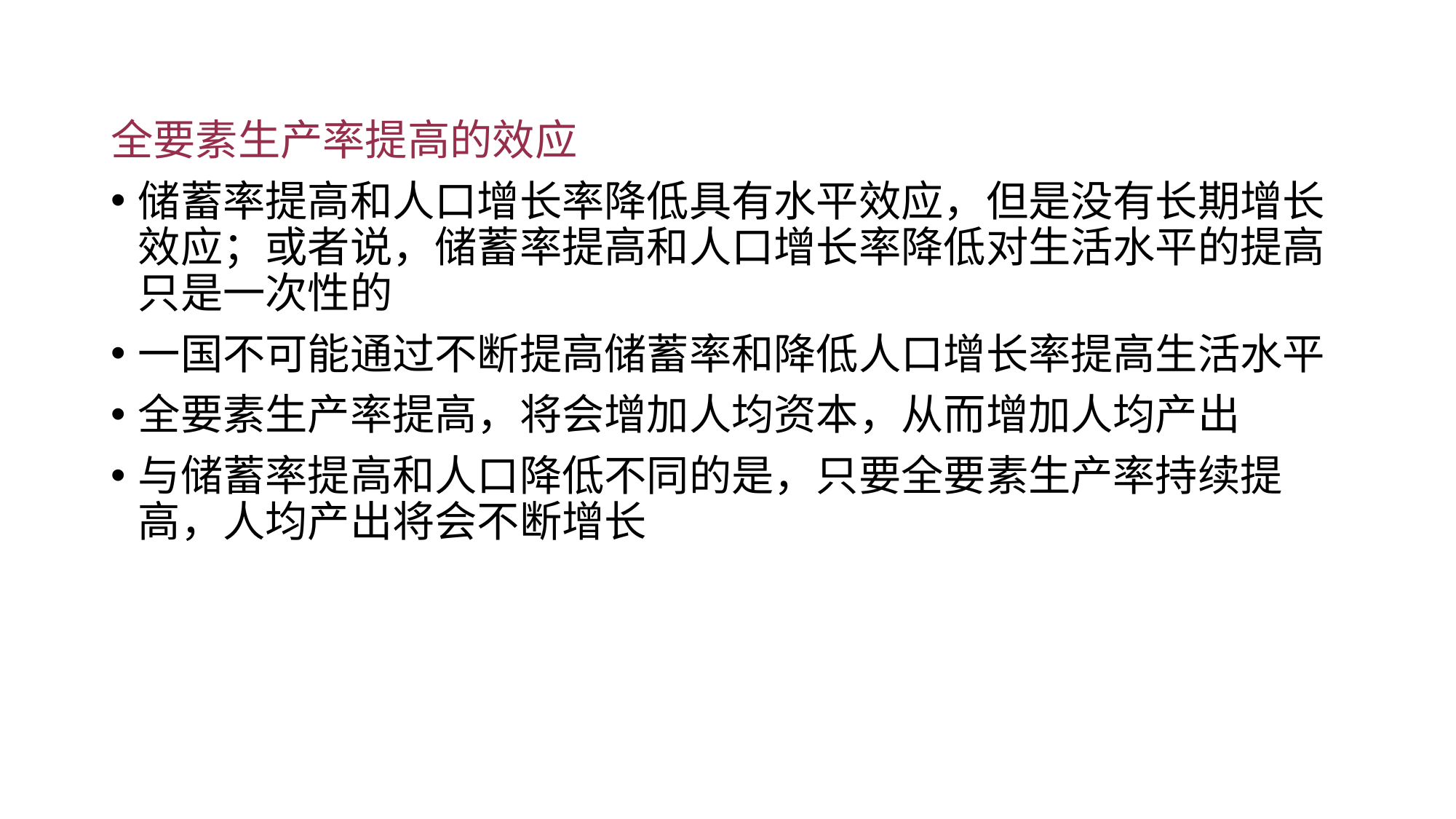

全要素生产率提高的效应
储蓄率提高和人口增长率降低具有水平效应，但是没有长期增长效应；或者说，储蓄率提高和人口增长率降低对生活水平的提高只是一次性的
一国不可能通过不断提高储蓄率和降低人口增长率提高生活水平
全要素生产率提高，将会增加人均资本，从而增加人均产出
与储蓄率提高和人口降低不同的是，只要全要素生产率持续提高，人均产出将会不断增长